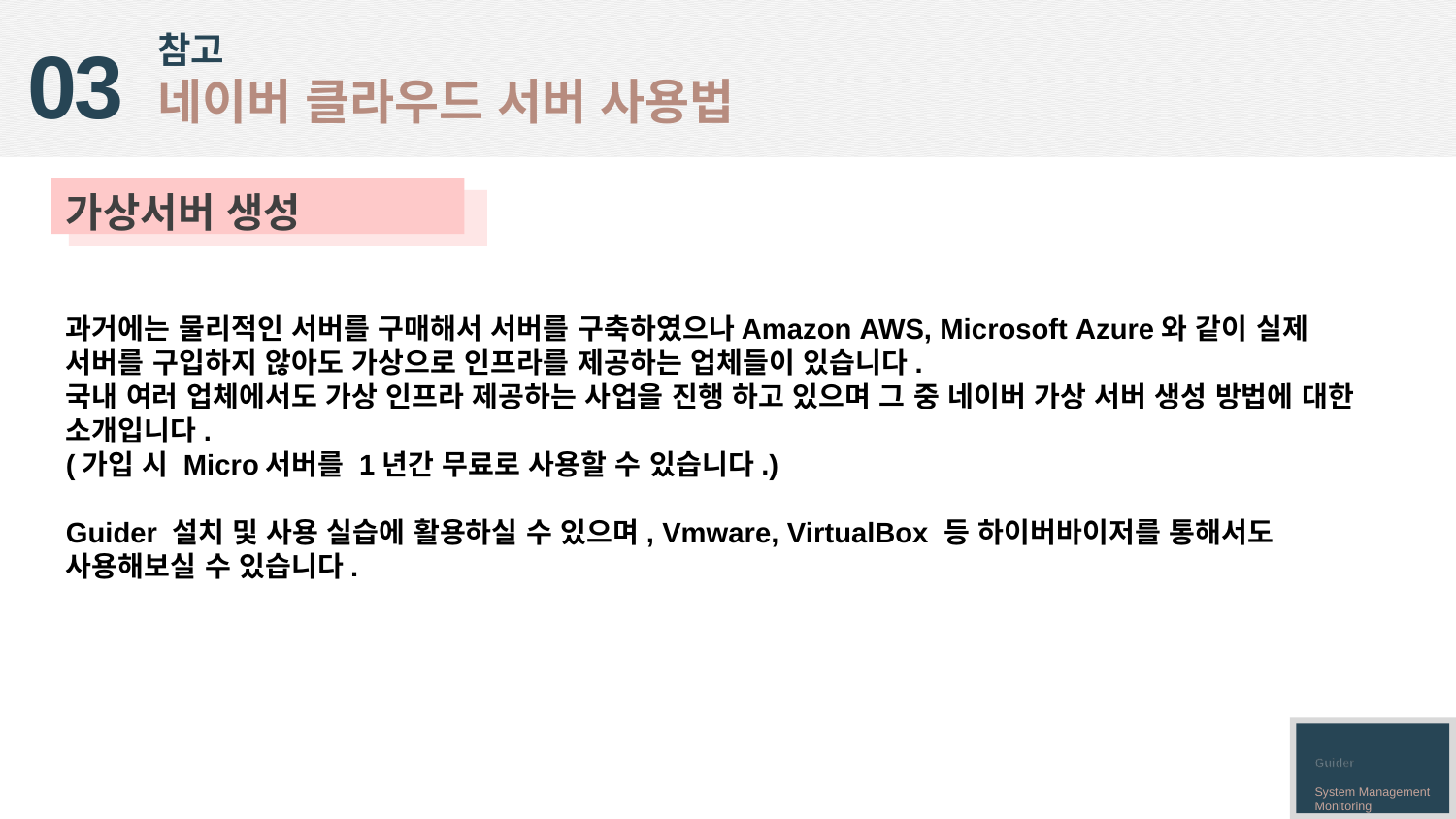

참고
네이버 클라우드 서버 사용법
03

가상서버 생성
과거에는 물리적인 서버를 구매해서 서버를 구축하였으나Amazon AWS, Microsoft Azure와 같이 실제 서버를 구입하지 않아도 가상으로 인프라를 제공하는 업체들이 있습니다.
국내 여러 업체에서도 가상 인프라 제공하는 사업을 진행 하고 있으며 그 중 네이버 가상 서버 생성 방법에 대한 소개입니다.
(가입 시 Micro서버를 1년간 무료로 사용할 수 있습니다.)

Guider 설치 및 사용 실습에 활용하실 수 있으며, Vmware, VirtualBox 등 하이버바이저를 통해서도 사용해보실 수 있습니다.

Guider

System Management Monitoring